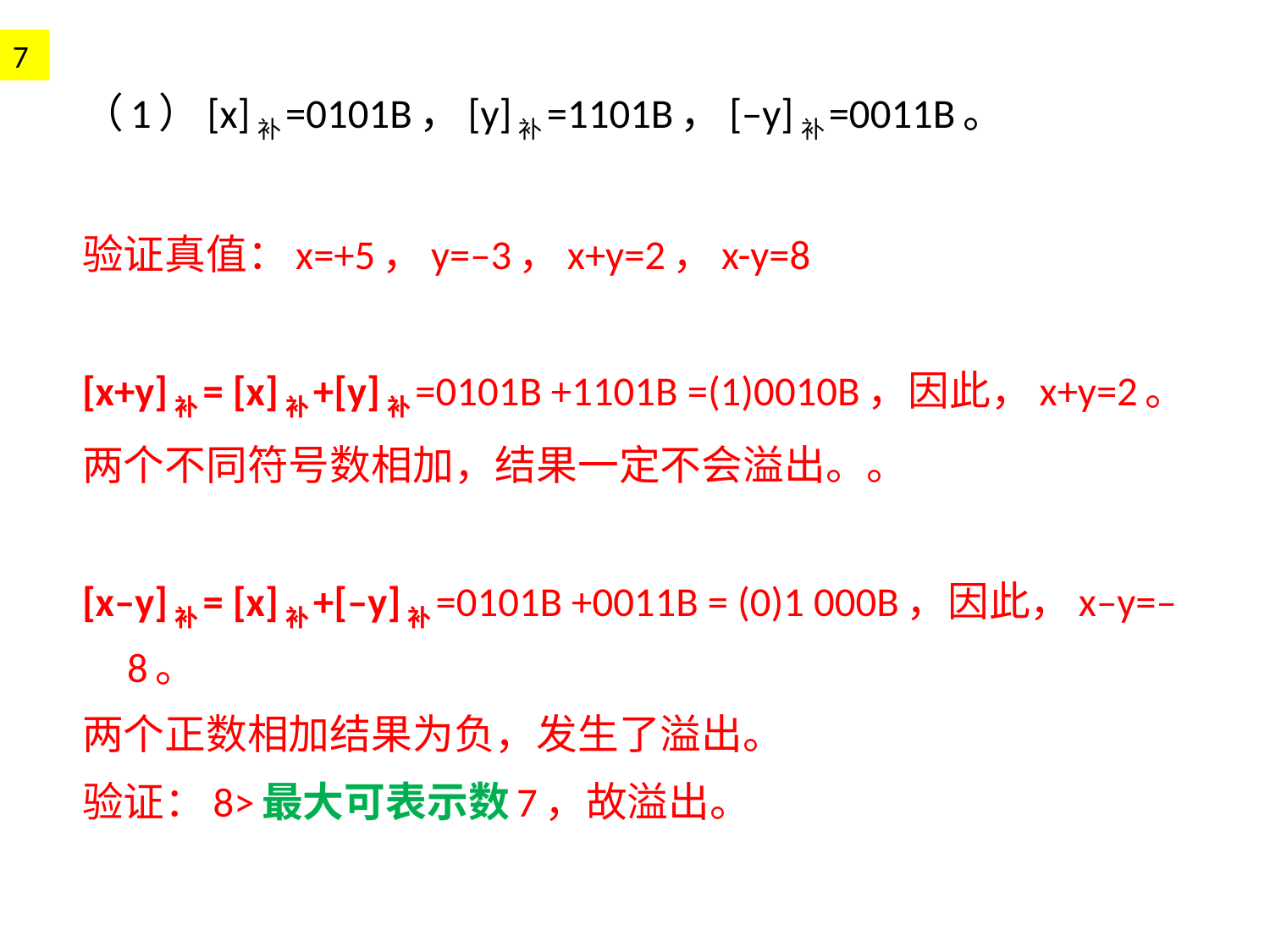

7
（1）[x]补=0101B，[y]补=1101B，[–y]补=0011B。

验证真值：x=+5，y=–3，x+y=2，x-y=8

[x+y]补= [x]补+[y]补=0101B +1101B =(1)0010B，因此，x+y=2。
两个不同符号数相加，结果一定不会溢出。。

[x–y]补= [x]补+[–y]补=0101B +0011B = (0)1 000B，因此，x–y=–8。
两个正数相加结果为负，发生了溢出。
验证：8>最大可表示数7，故溢出。